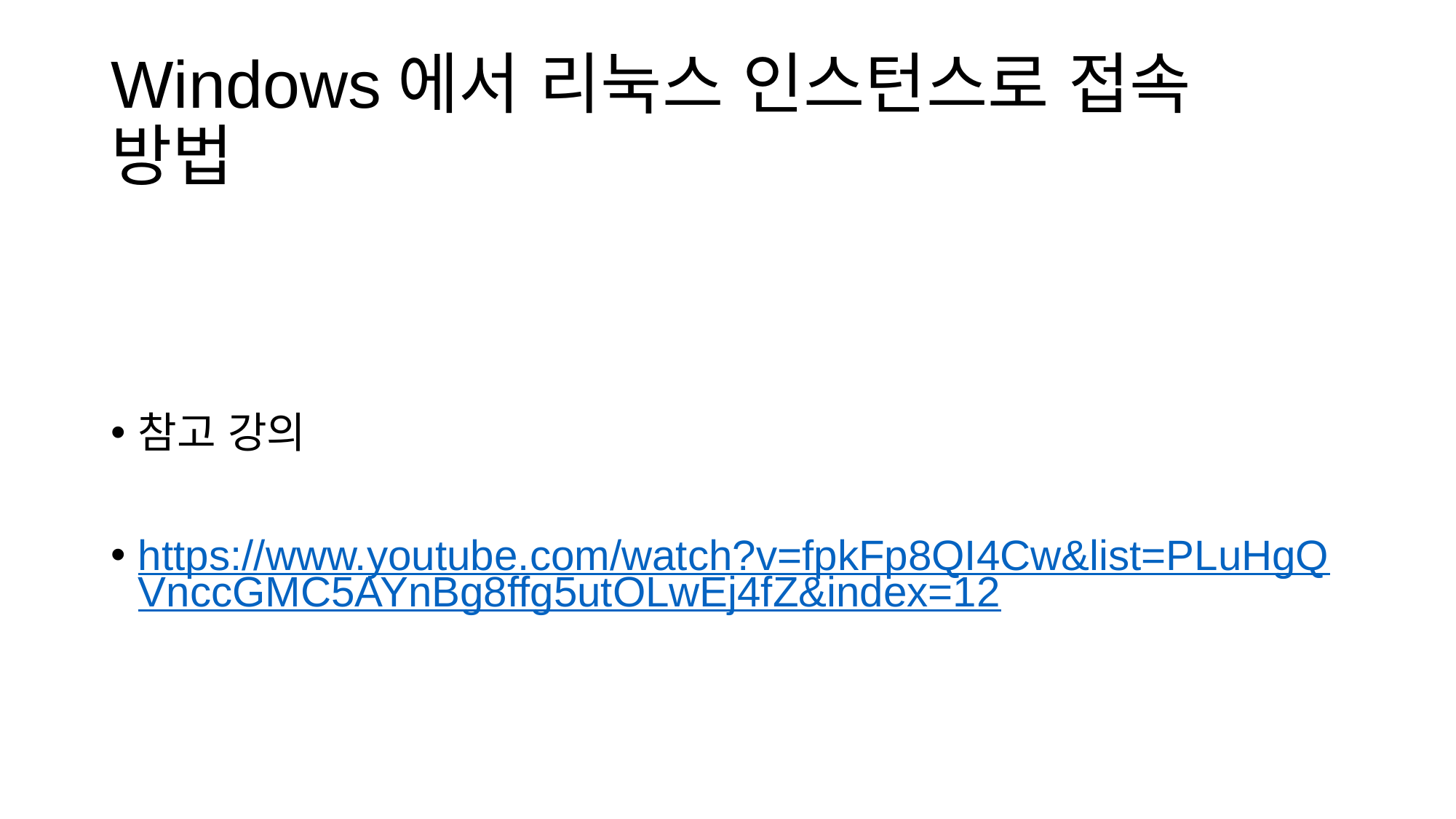

# Windows에서 리눅스 인스턴스로 접속 방법

참고 강의

https://www.youtube.com/watch?v=fpkFp8QI4Cw&list=PLuHgQVnccGMC5AYnBg8ffg5utOLwEj4fZ&index=12